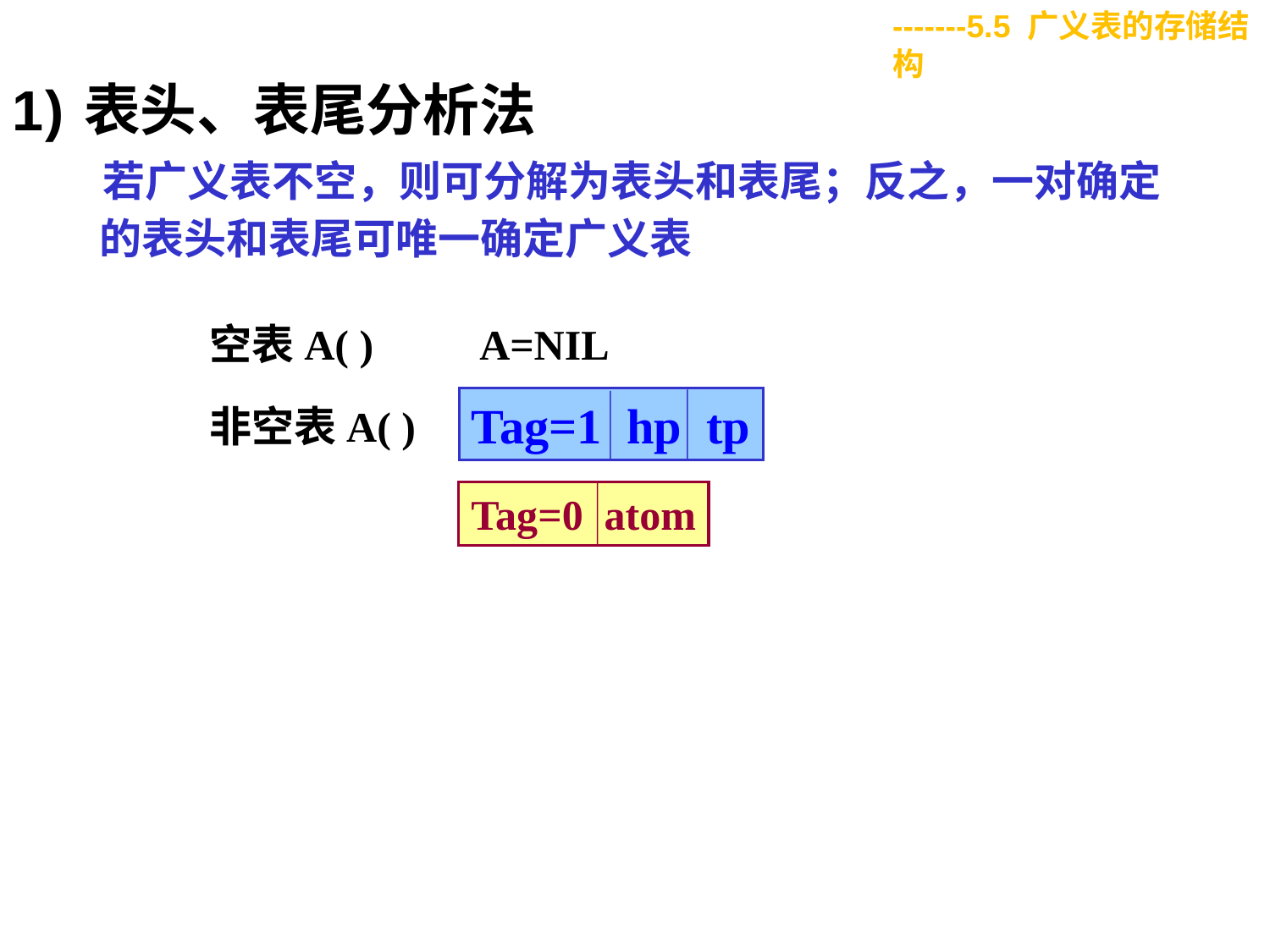

-------5.5 广义表的存储结构
表头、表尾分析法
       若广义表不空，则可分解为表头和表尾；反之，一对确定的表头和表尾可唯一确定广义表
空表A( )          A=NIL
Tag=1  hp  tp

非空表A( )
Tag=0  atom